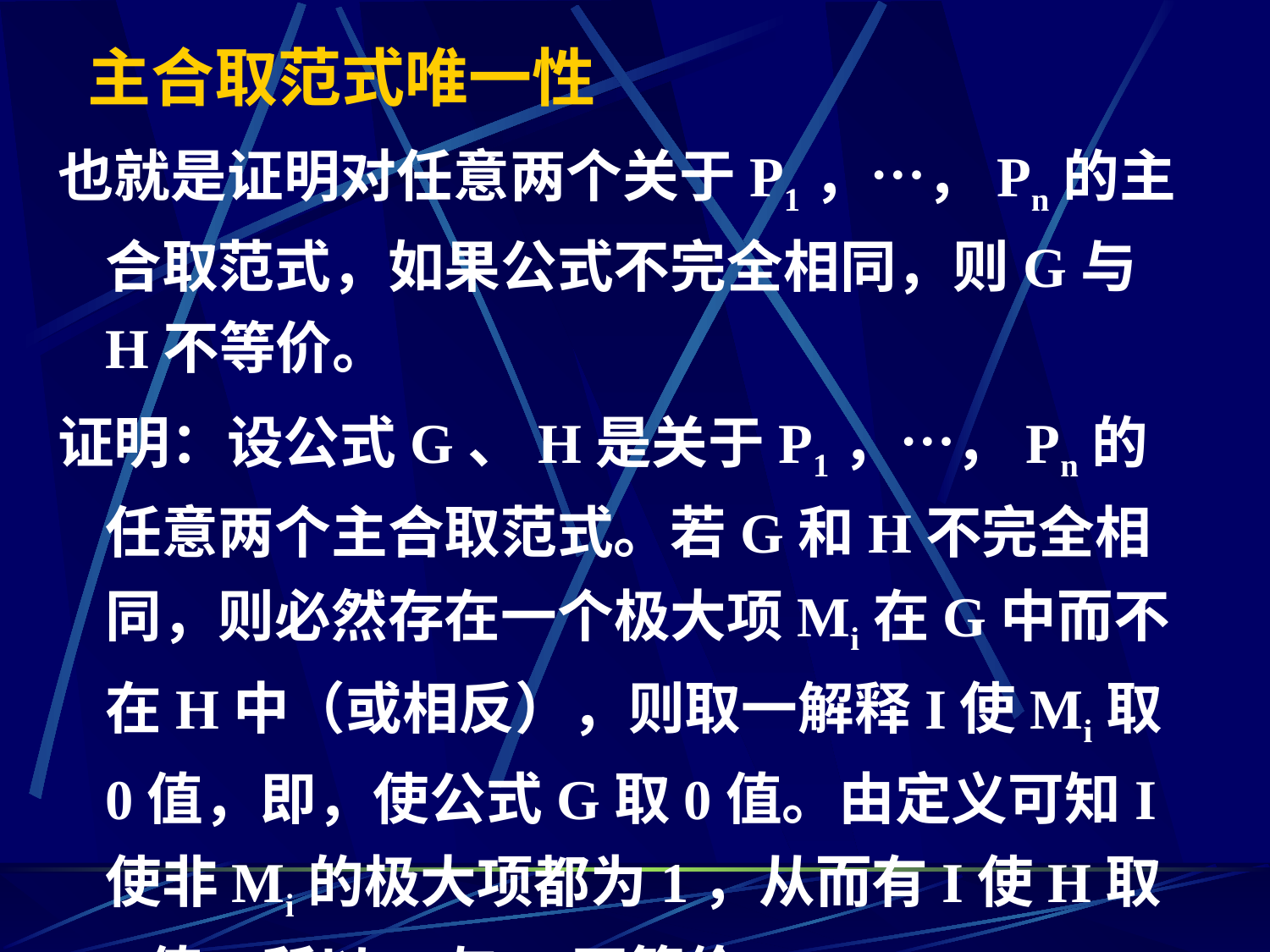

主合取范式唯一性
也就是证明对任意两个关于P1，…，Pn的主合取范式，如果公式不完全相同，则G与H不等价。
证明：设公式G、H是关于P1，…，Pn的任意两个主合取范式。若G和H不完全相同，则必然存在一个极大项Mi在G中而不在H中（或相反），则取一解释I使Mi取0值，即，使公式G取0值。由定义可知I使非Mi的极大项都为1，从而有I使H取1值。所以G与H不等价。
130